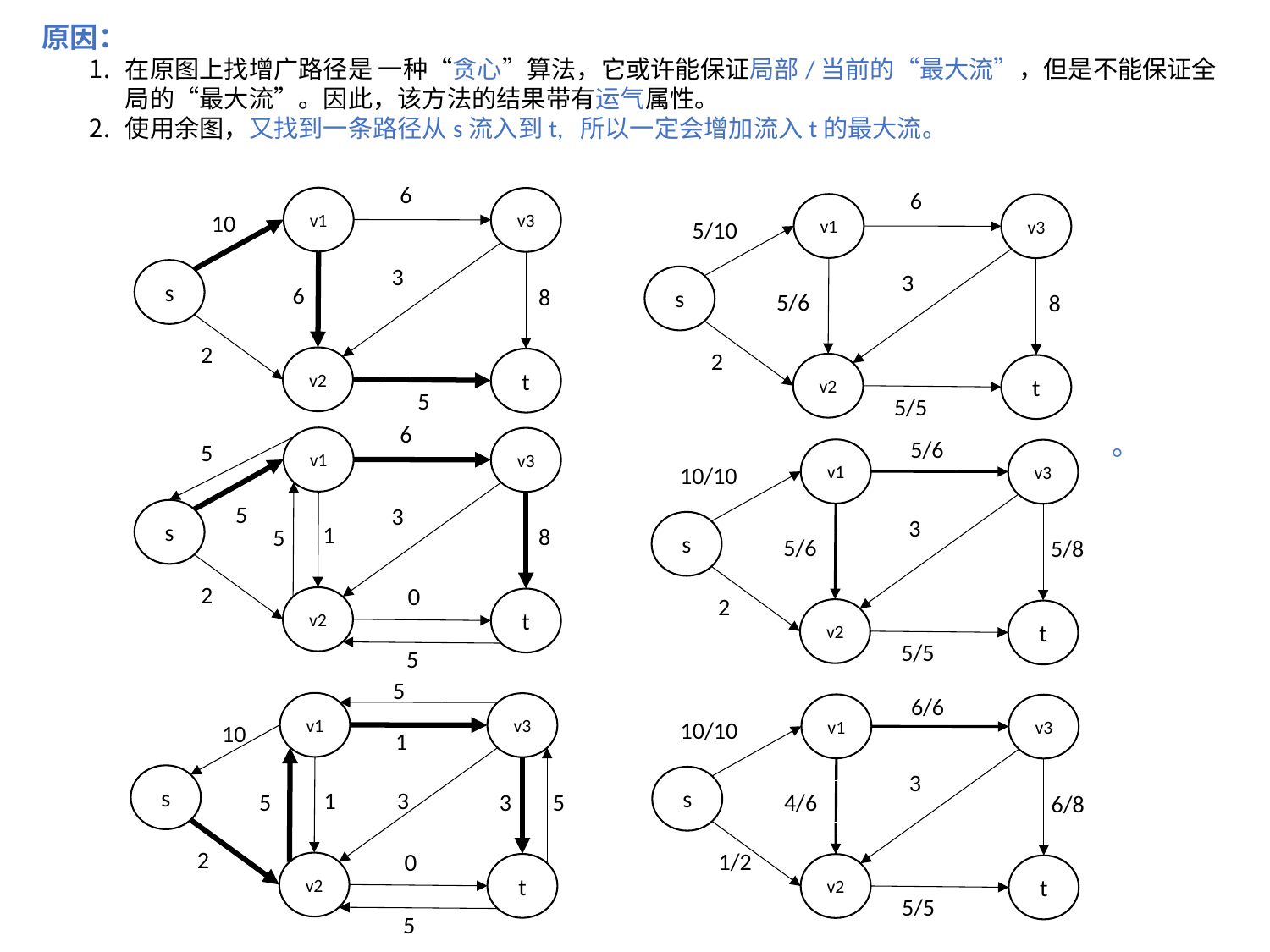

原因：
在原图上找增广路径是 一种“贪心”算法，它或许能保证局部/当前的“最大流”，但是不能保证全局的“最大流”。因此，该方法的结果带有运气属性。
使用余图，又找到一条路径从s流入到t,  所以一定会增加流入t的最大流。
6
v1
v3
10
3
s
6
8
2
v2
t
5
6
v1
v3
5/10
3
s
5/6
8
2
v2
t
5/5
6
v1
v3
5
3
s
8
5
2
v2
t
5
。
5/6
v1
v3
10/10
3
s
5/6
5/8
2
v2
t
5/5
5
1
0
5
6/6
v1
v3
10/10
3
s
4/6
6/8
1/2
v2
t
5/5
v1
v3
10
1
s
3
3
5
2
v2
t
5
1
5
0